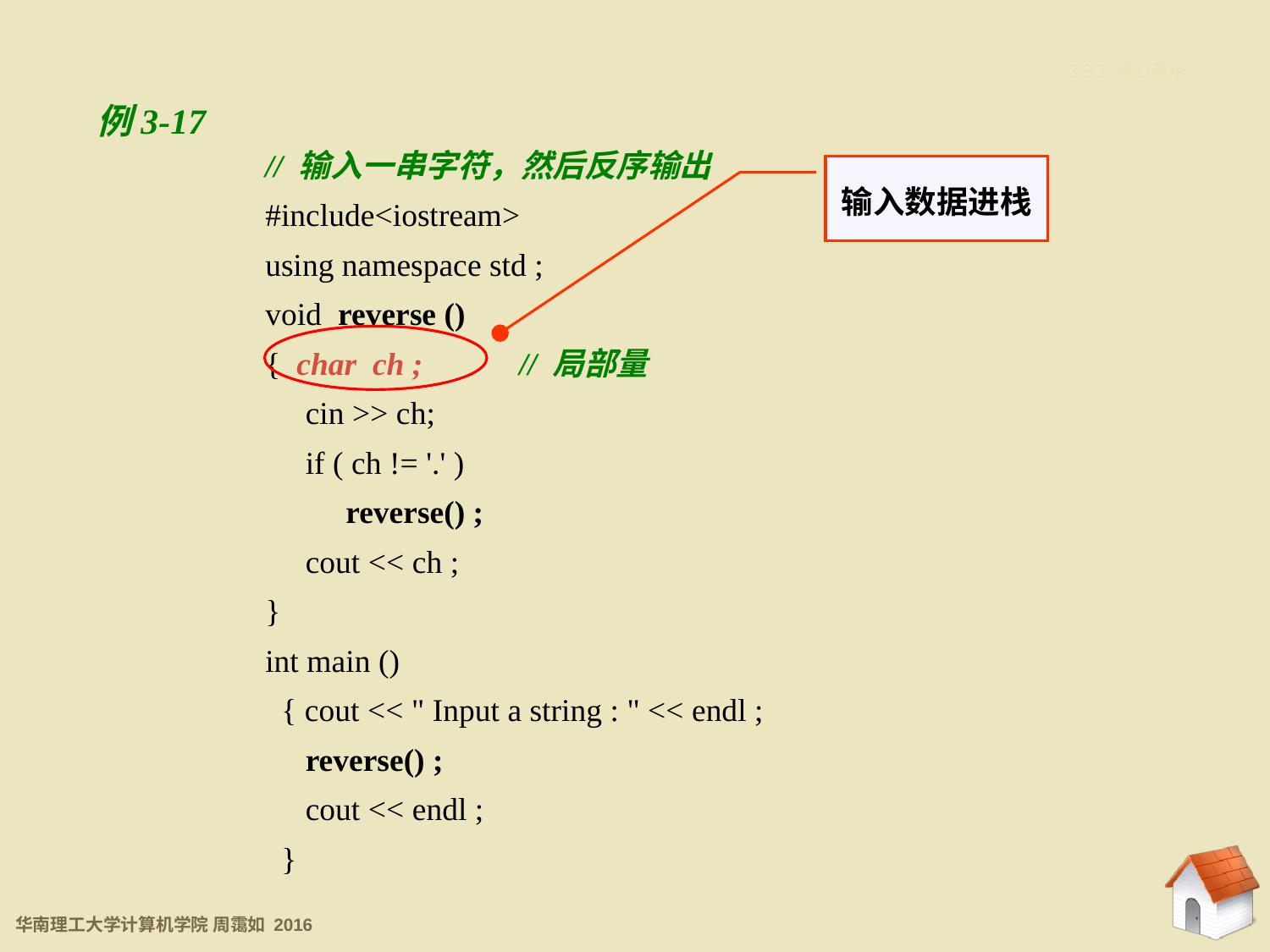

3.3.2 递归调用
例3-17
// 输入一串字符，然后反序输出
#include<iostream>
using namespace std ;
void  reverse ()
{  char  ch ;	// 局部量
     cin >> ch;
     if ( ch != '.' )
          reverse() ;
     cout << ch ;
}
int main ()
  { cout << " Input a string : " << endl ;
     reverse() ;
     cout << endl ;
  }
输入数据进栈